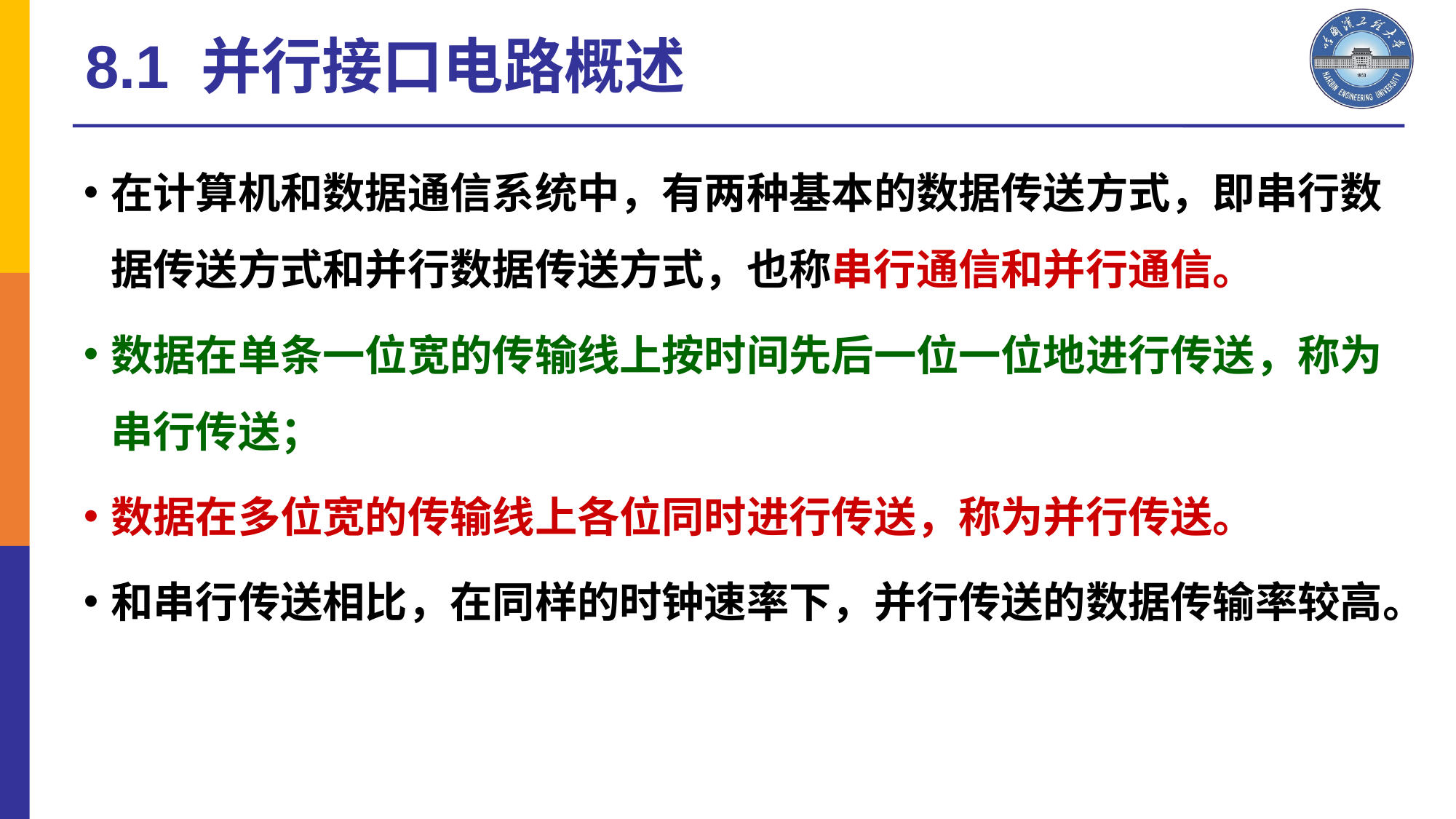

8.1 并行接口电路概述
在计算机和数据通信系统中，有两种基本的数据传送方式，即串行数据传送方式和并行数据传送方式，也称串行通信和并行通信。
数据在单条一位宽的传输线上按时间先后一位一位地进行传送，称为串行传送；
数据在多位宽的传输线上各位同时进行传送，称为并行传送。
和串行传送相比，在同样的时钟速率下，并行传送的数据传输率较高。